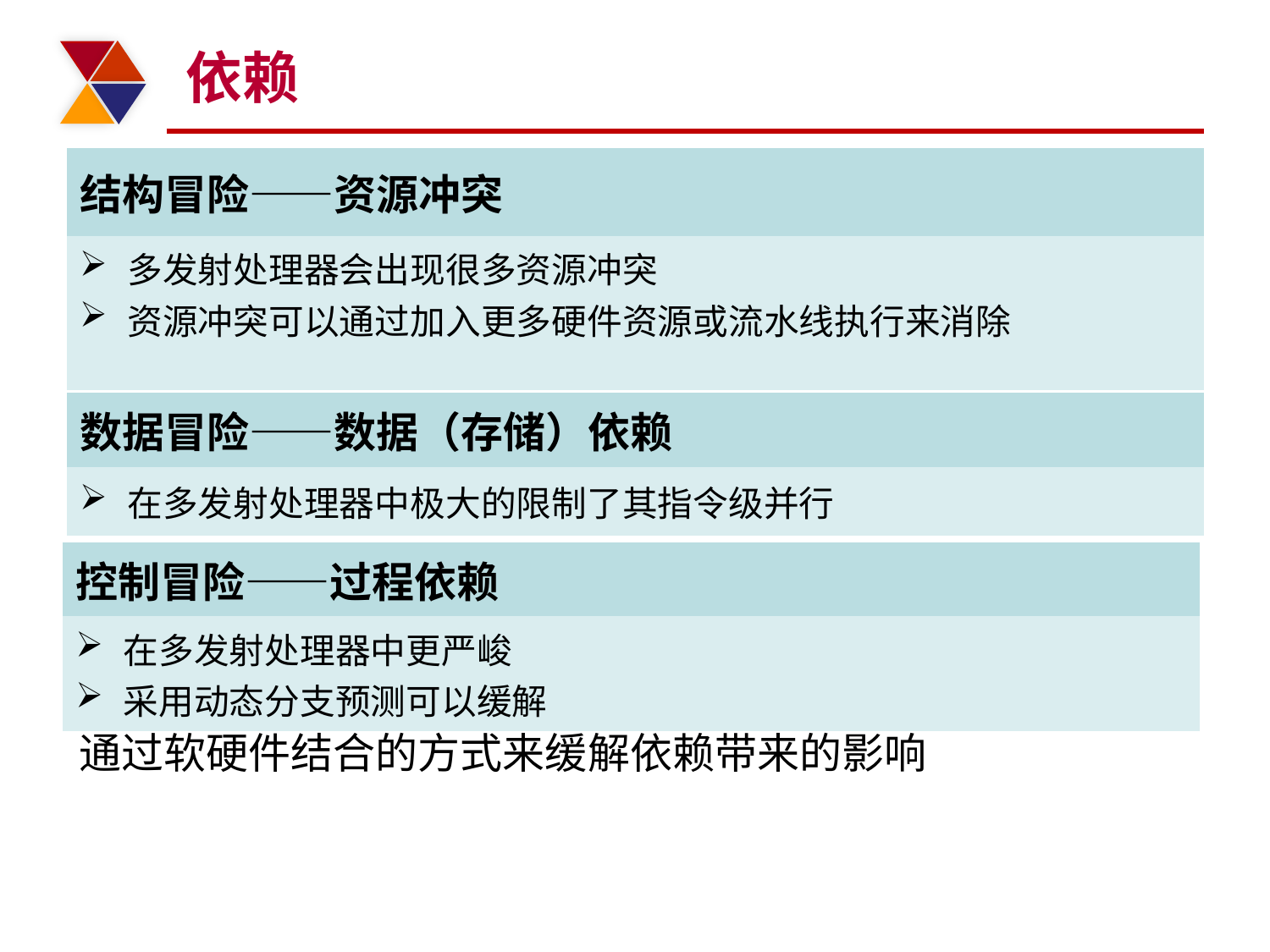

# 依赖
| 结构冒险——资源冲突 |
| --- |
| 多发射处理器会出现很多资源冲突 资源冲突可以通过加入更多硬件资源或流水线执行来消除 |
| 数据冒险——数据（存储）依赖 |
| --- |
| 在多发射处理器中极大的限制了其指令级并行 |
| 控制冒险——过程依赖 |
| --- |
| 在多发射处理器中更严峻 采用动态分支预测可以缓解 |
通过软硬件结合的方式来缓解依赖带来的影响